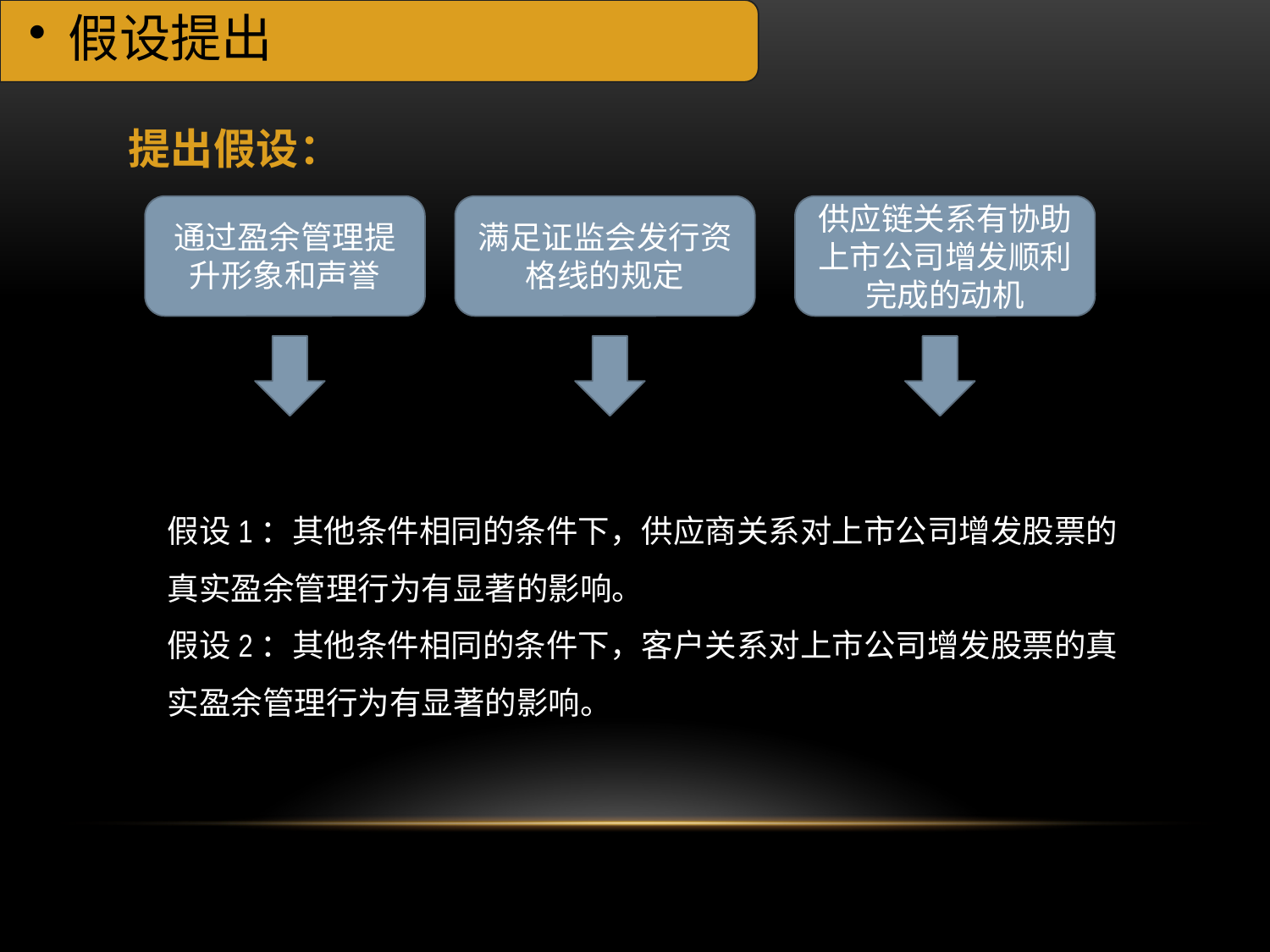

假设提出
提出假设：
通过盈余管理提升形象和声誉
满足证监会发行资格线的规定
供应链关系有协助上市公司增发顺利完成的动机

假设1：其他条件相同的条件下，供应商关系对上市公司增发股票的真实盈余管理行为有显著的影响。
假设2：其他条件相同的条件下，客户关系对上市公司增发股票的真实盈余管理行为有显著的影响。